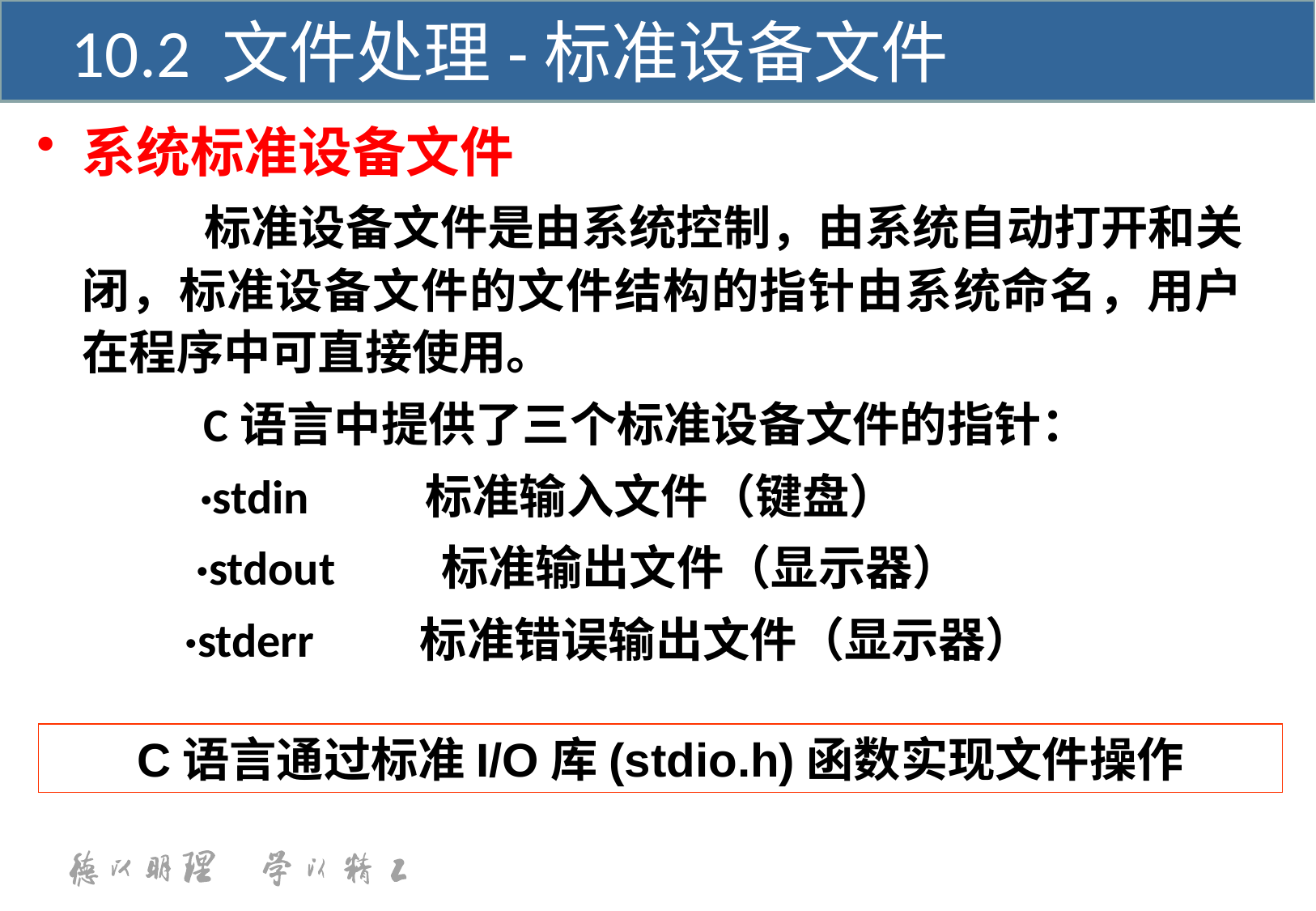

10.2 文件处理-标准设备文件
系统标准设备文件
		标准设备文件是由系统控制，由系统自动打开和关闭，标准设备文件的文件结构的指针由系统命名，用户在程序中可直接使用。
		C语言中提供了三个标准设备文件的指针：
　　　 ·stdin 　　标准输入文件（键盘）
    　　·stdout　　标准输出文件（显示器）
　　    ·stderr　　标准错误输出文件（显示器）
C语言通过标准I/O库(stdio.h)函数实现文件操作